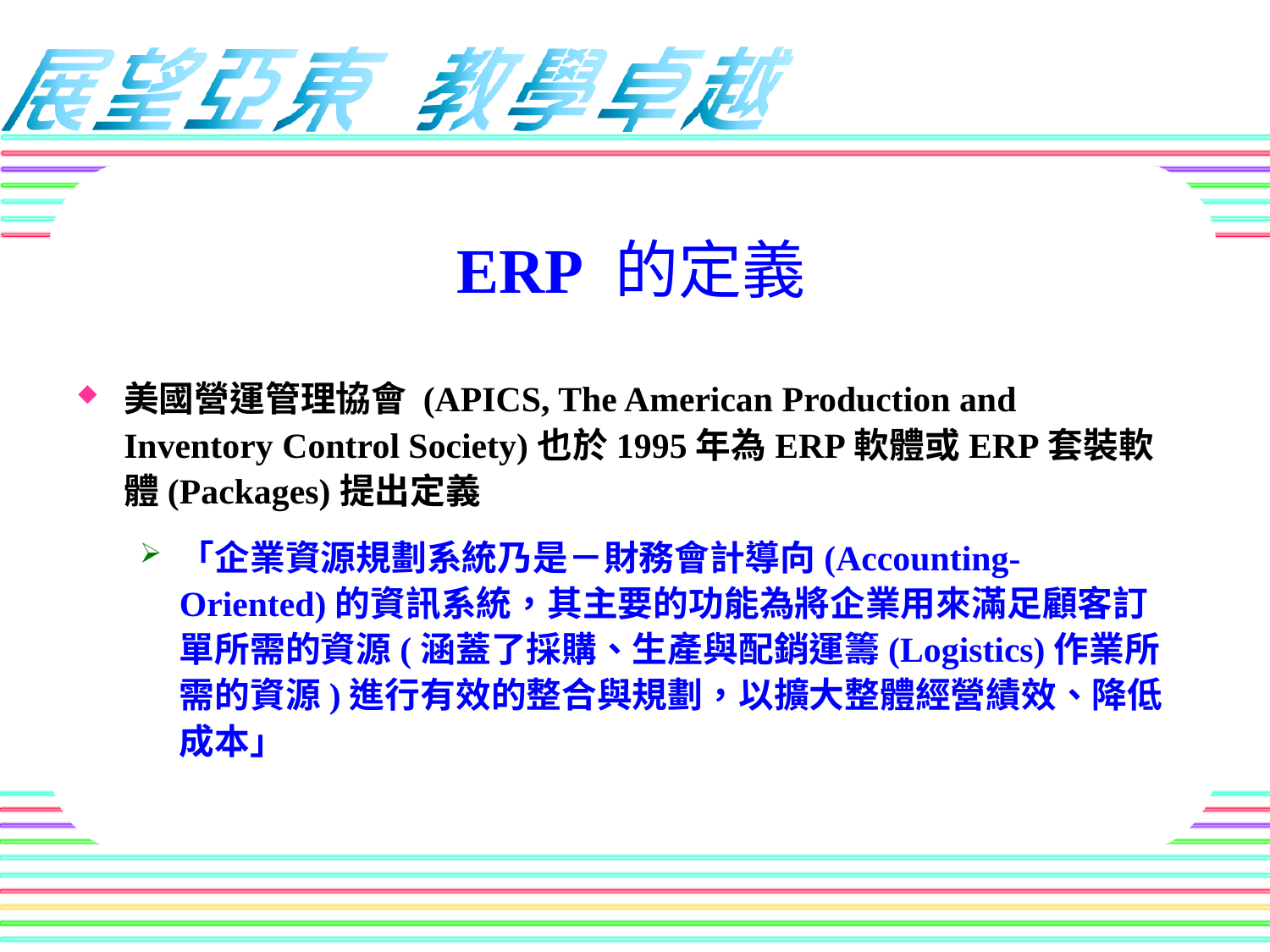

# ERP 的定義
美國營運管理協會 (APICS, The American Production and Inventory Control Society)也於1995年為ERP軟體或ERP套裝軟體(Packages)提出定義
「企業資源規劃系統乃是－財務會計導向(Accounting-Oriented)的資訊系統，其主要的功能為將企業用來滿足顧客訂單所需的資源(涵蓋了採購、生產與配銷運籌(Logistics)作業所需的資源)進行有效的整合與規劃，以擴大整體經營績效、降低成本」